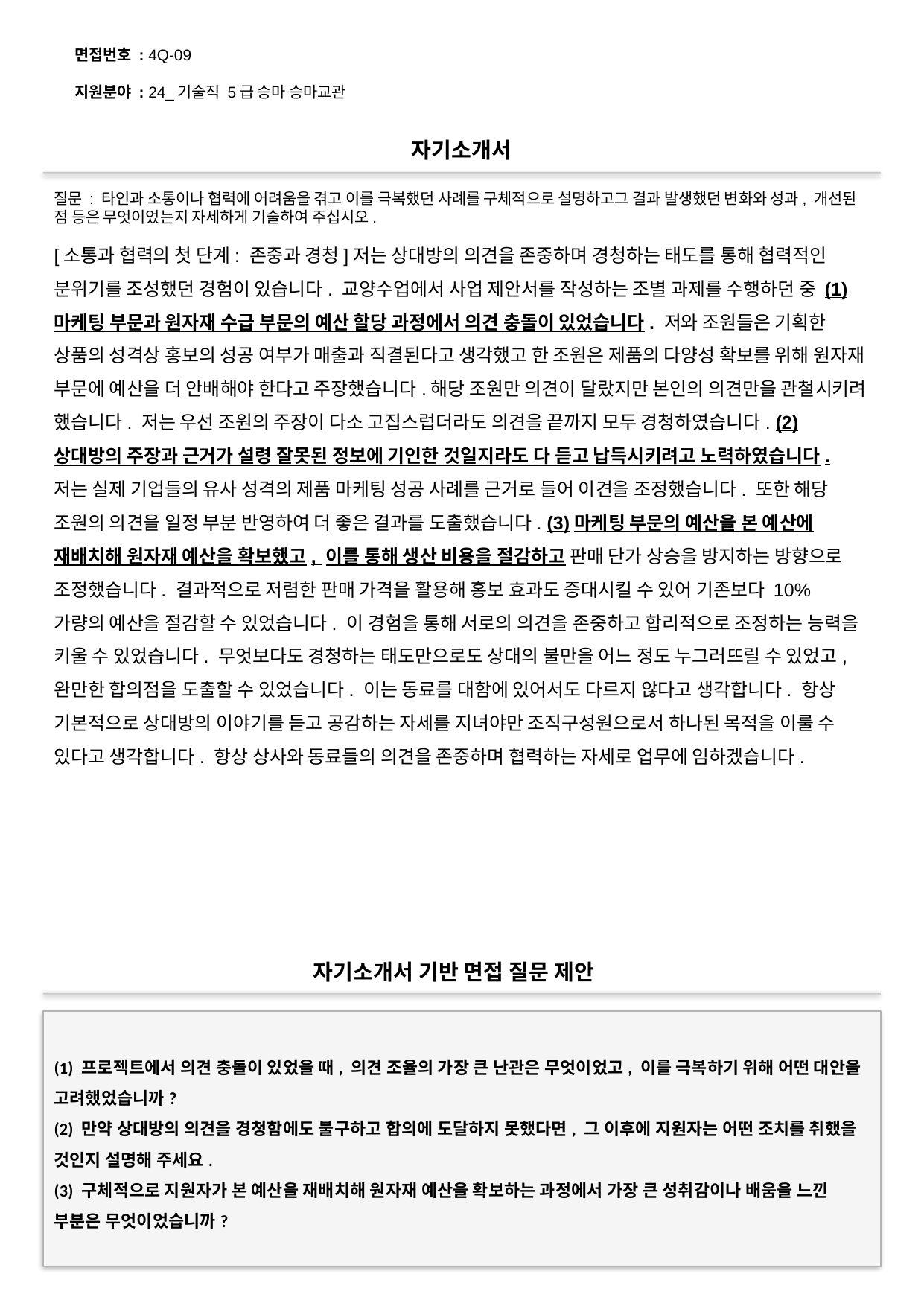

면접번호 : 4Q-09

지원분야 : 24_기술직 5급 승마 승마교관
#

자기소개서

질문 : 타인과 소통이나 협력에 어려움을 겪고 이를 극복했던 사례를 구체적으로 설명하고그 결과 발생했던 변화와 성과, 개선된 점 등은 무엇이었는지 자세하게 기술하여 주십시오.

[소통과 협력의 첫 단계: 존중과 경청]저는 상대방의 의견을 존중하며 경청하는 태도를 통해 협력적인 분위기를 조성했던 경험이 있습니다. 교양수업에서 사업 제안서를 작성하는 조별 과제를 수행하던 중 (1)마케팅 부문과 원자재 수급 부문의 예산 할당 과정에서 의견 충돌이 있었습니다. 저와 조원들은 기획한 상품의 성격상 홍보의 성공 여부가 매출과 직결된다고 생각했고 한 조원은 제품의 다양성 확보를 위해 원자재 부문에 예산을 더 안배해야 한다고 주장했습니다.해당 조원만 의견이 달랐지만 본인의 의견만을 관철시키려 했습니다. 저는 우선 조원의 주장이 다소 고집스럽더라도 의견을 끝까지 모두 경청하였습니다. (2)상대방의 주장과 근거가 설령 잘못된 정보에 기인한 것일지라도 다 듣고 납득시키려고 노력하였습니다. 저는 실제 기업들의 유사 성격의 제품 마케팅 성공 사례를 근거로 들어 이견을 조정했습니다. 또한 해당 조원의 의견을 일정 부분 반영하여 더 좋은 결과를 도출했습니다. (3)마케팅 부문의 예산을 본 예산에 재배치해 원자재 예산을 확보했고, 이를 통해 생산 비용을 절감하고 판매 단가 상승을 방지하는 방향으로 조정했습니다. 결과적으로 저렴한 판매 가격을 활용해 홍보 효과도 증대시킬 수 있어 기존보다 10% 가량의 예산을 절감할 수 있었습니다. 이 경험을 통해 서로의 의견을 존중하고 합리적으로 조정하는 능력을 키울 수 있었습니다. 무엇보다도 경청하는 태도만으로도 상대의 불만을 어느 정도 누그러뜨릴 수 있었고, 완만한 합의점을 도출할 수 있었습니다. 이는 동료를 대함에 있어서도 다르지 않다고 생각합니다. 항상 기본적으로 상대방의 이야기를 듣고 공감하는 자세를 지녀야만 조직구성원으로서 하나된 목적을 이룰 수 있다고 생각합니다. 항상 상사와 동료들의 의견을 존중하며 협력하는 자세로 업무에 임하겠습니다.

자기소개서 기반 면접 질문 제안

(1) 프로젝트에서 의견 충돌이 있었을 때, 의견 조율의 가장 큰 난관은 무엇이었고, 이를 극복하기 위해 어떤 대안을 고려했었습니까?
(2) 만약 상대방의 의견을 경청함에도 불구하고 합의에 도달하지 못했다면, 그 이후에 지원자는 어떤 조치를 취했을 것인지 설명해 주세요.
(3) 구체적으로 지원자가 본 예산을 재배치해 원자재 예산을 확보하는 과정에서 가장 큰 성취감이나 배움을 느낀 부분은 무엇이었습니까?